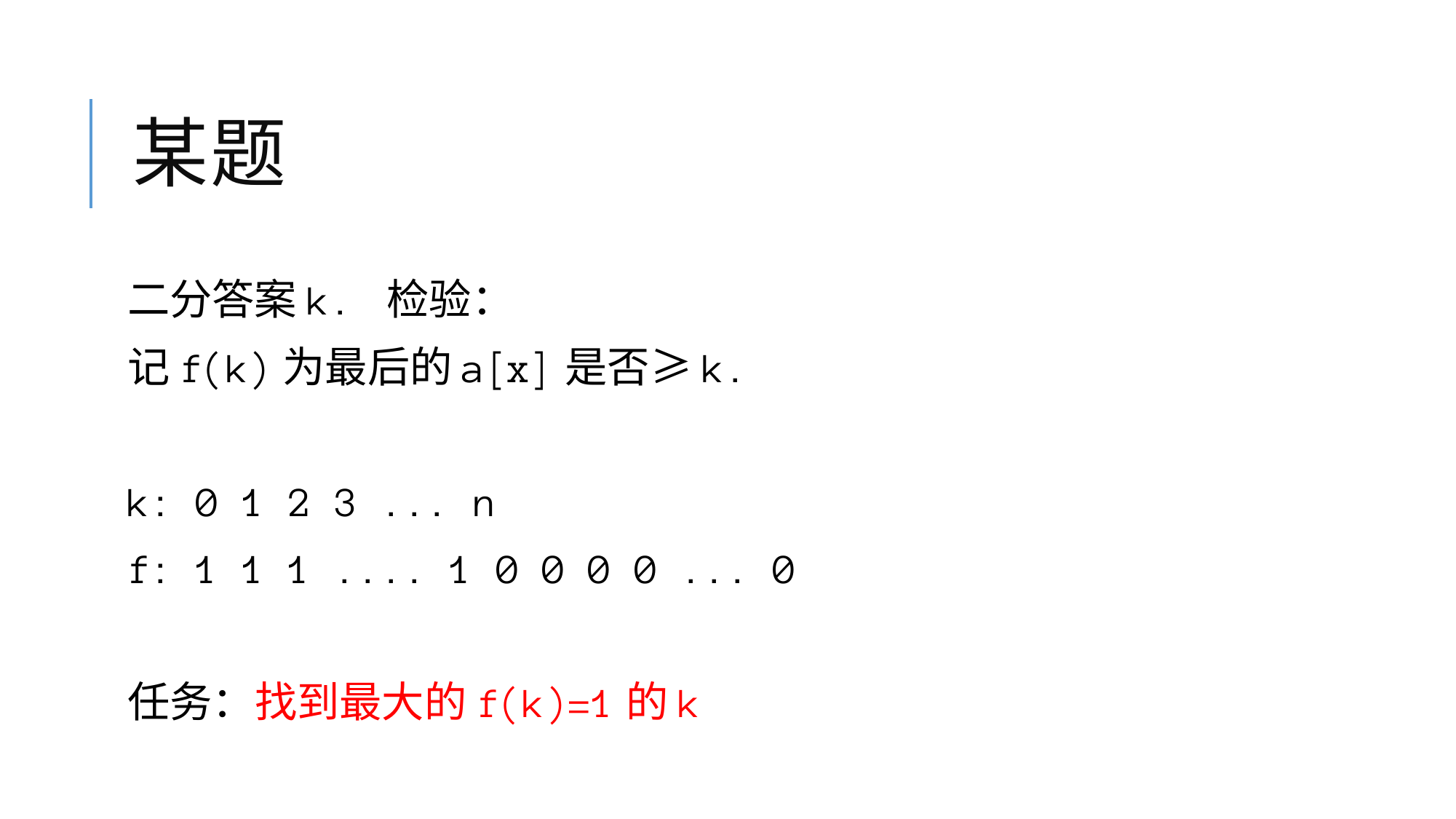

# 某题
二分答案k. 检验：
记f(k)为最后的a[x]是否≥k.

k: 0 1 2 3 ... n
f: 1 1 1 .... 1 0 0 0 0 ... 0

任务：找到最大的f(k)=1的k